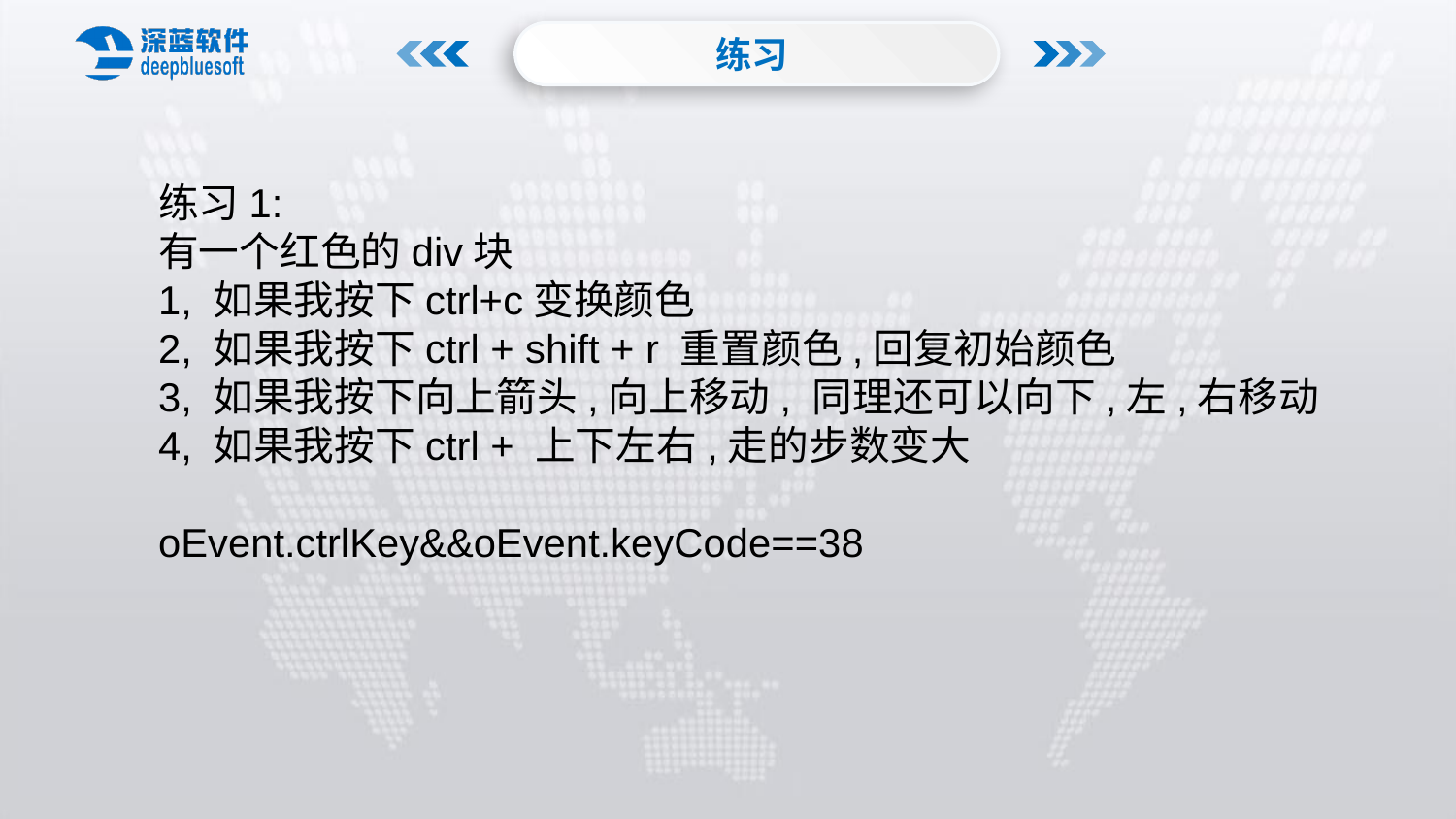

练习

练习1:
有一个红色的div块
1, 如果我按下ctrl+c变换颜色
2, 如果我按下ctrl + shift + r 重置颜色,回复初始颜色
3, 如果我按下向上箭头,向上移动, 同理还可以向下,左,右移动
4, 如果我按下ctrl + 上下左右,走的步数变大

oEvent.ctrlKey&&oEvent.keyCode==38